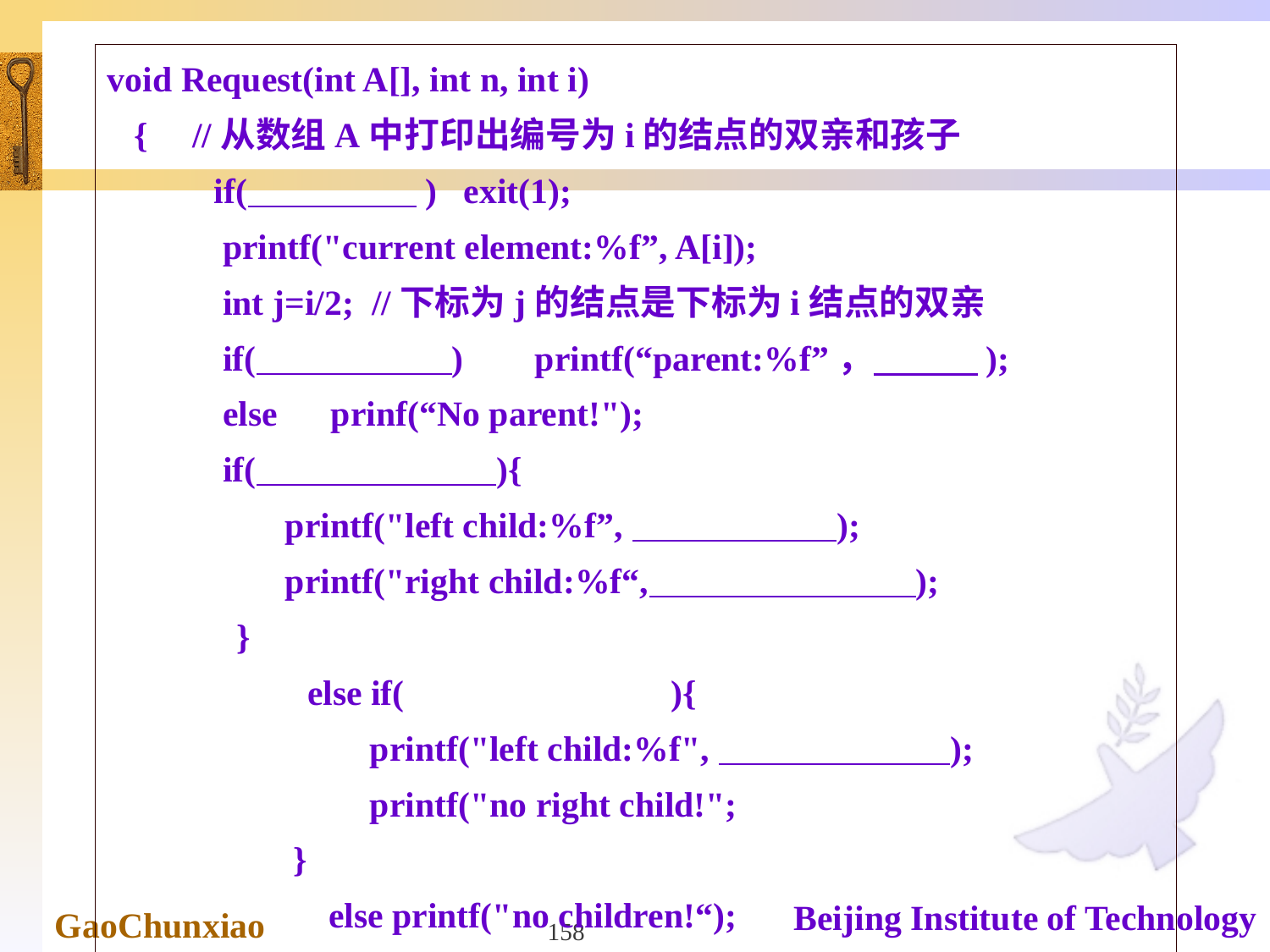

void Request(int A[], int n, int i)
   {     //从数组A中打印出编号为i的结点的双亲和孩子
            if(                    )   exit(1);
             printf("current element:%f”, A[i]);
             int j=i/2;  //下标为j的结点是下标为i结点的双亲
             if(                      )        printf(“parent:%f”，             );
             else      prinf(“No parent!");
             if(                           ){
                    printf("left child:%f”,                        );
                    printf("right child:%f“,                              );
     }
             else if(                              ){
                    printf("left child:%f",                           );
                    printf("no right child!";
         }
             else printf("no children!“);
    }
158